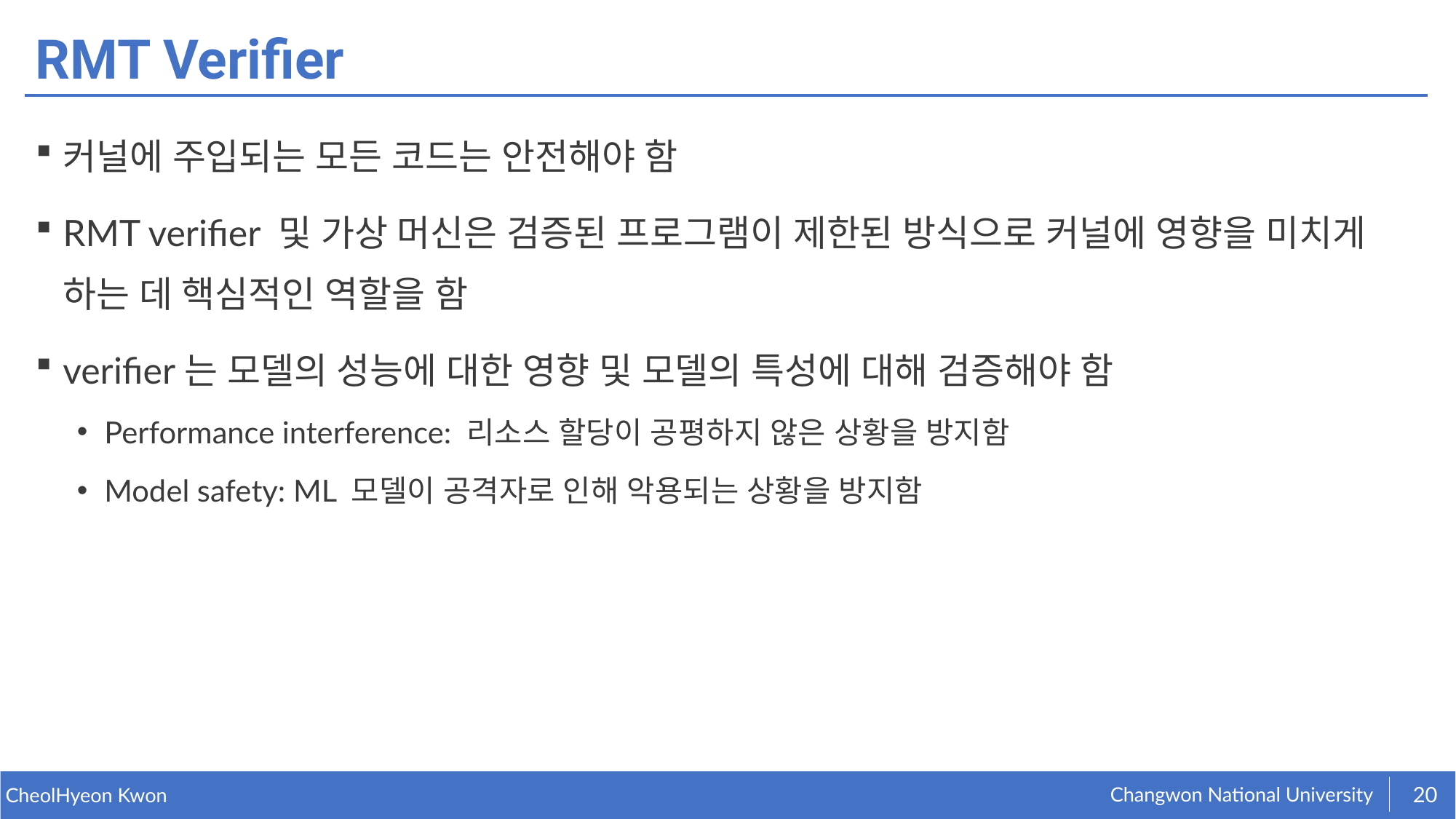

# RMT Verifier
커널에 주입되는 모든 코드는 안전해야 함
RMT verifier 및 가상 머신은 검증된 프로그램이 제한된 방식으로 커널에 영향을 미치게 하는 데 핵심적인 역할을 함
verifier는 모델의 성능에 대한 영향 및 모델의 특성에 대해 검증해야 함
Performance interference: 리소스 할당이 공평하지 않은 상황을 방지함
Model safety: ML 모델이 공격자로 인해 악용되는 상황을 방지함
20